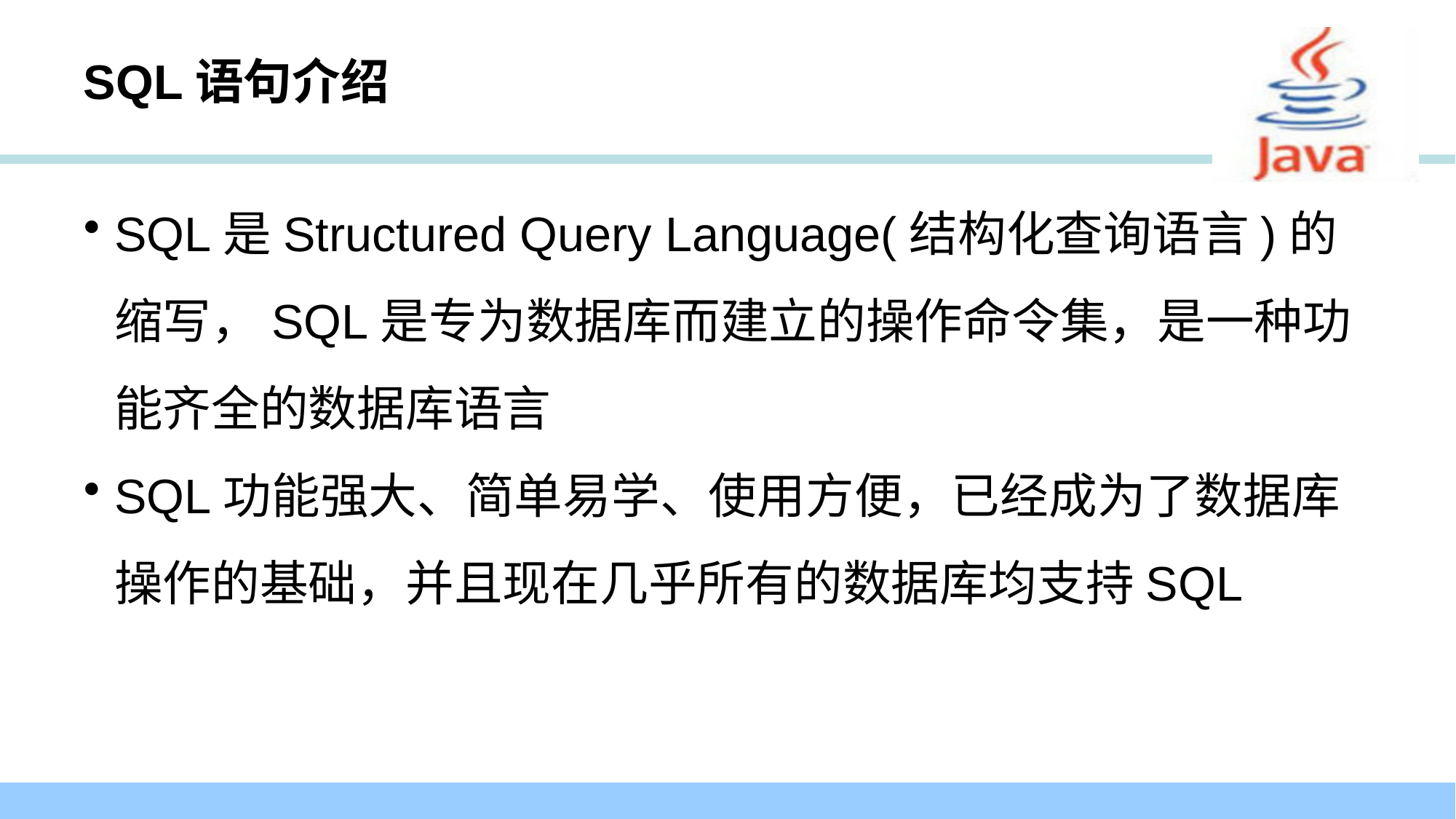

# SQL语句介绍
SQL是Structured Query Language(结构化查询语言)的缩写，SQL是专为数据库而建立的操作命令集，是一种功能齐全的数据库语言
SQL功能强大、简单易学、使用方便，已经成为了数据库操作的基础，并且现在几乎所有的数据库均支持SQL